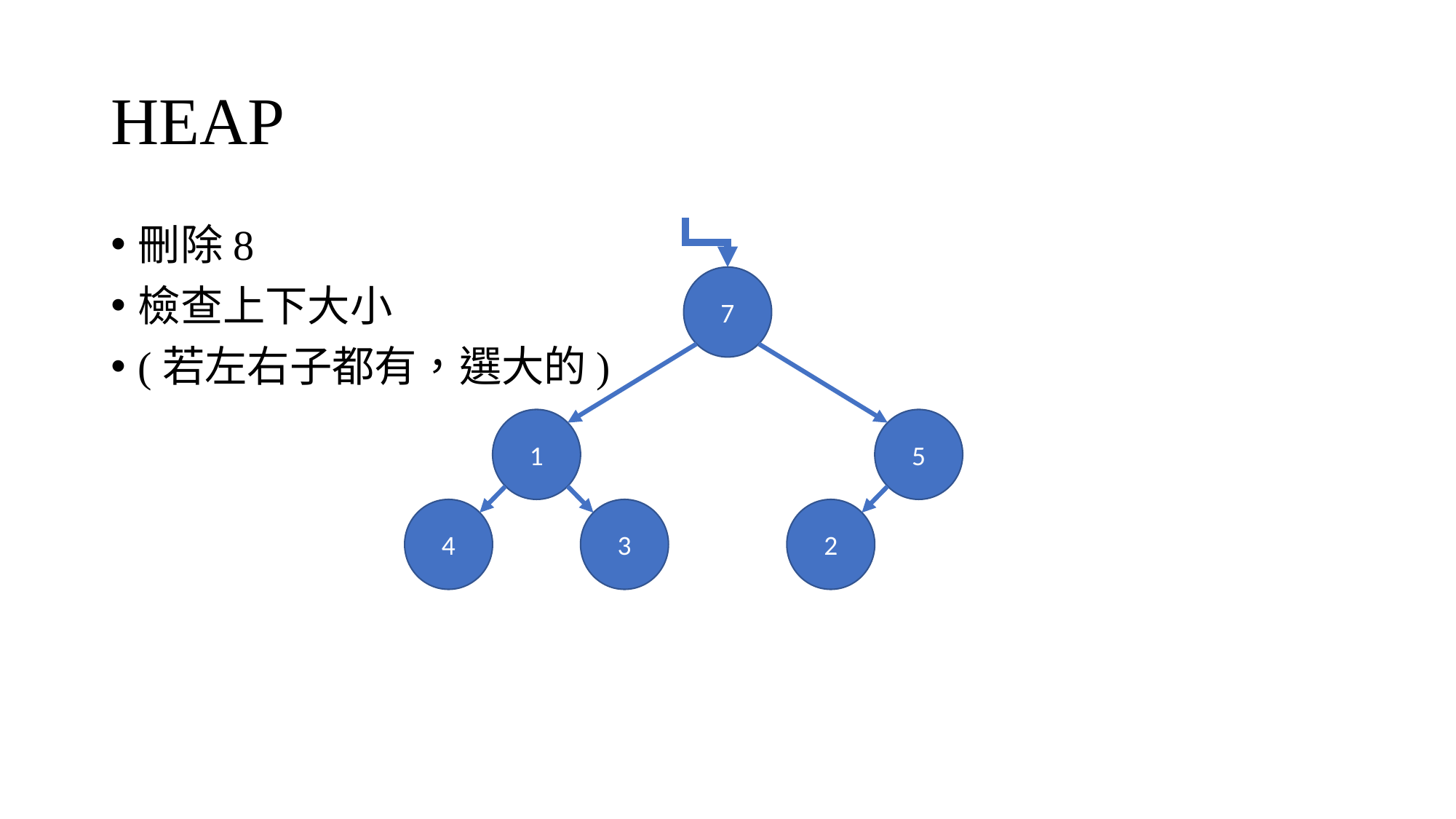

# HEAP
刪除8
檢查上下大小
(若左右子都有，選大的)
7
1
5
4
3
2